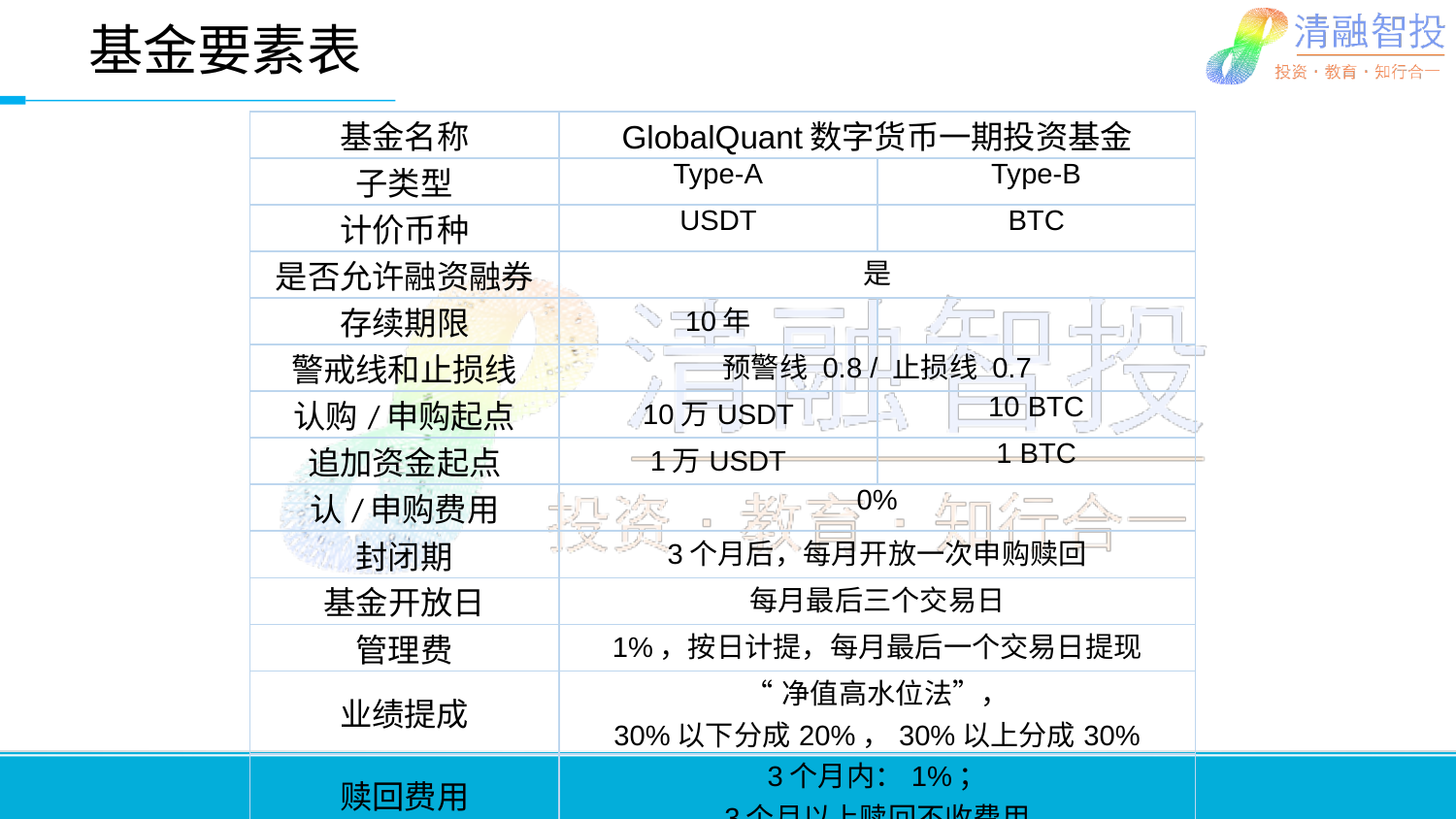

# 基金要素表
| 基金名称 | GlobalQuant数字货币一期投资基金 |  |
| --- | --- | --- |
| 子类型 | Type-A | Type-B |
| 计价币种 | USDT | BTC |
| 是否允许融资融券 | 是 |  |
| 存续期限 | 10年 |  |
| 警戒线和止损线 | 预警线 0.8 / 止损线 0.7 |  |
| 认购/申购起点 | 10万USDT | 10 BTC |
| 追加资金起点 | 1万USDT | 1 BTC |
| 认/申购费用 | 0% |  |
| 封闭期 | 3个月后，每月开放一次申购赎回 |  |
| 基金开放日 | 每月最后三个交易日 |  |
| 管理费 | 1%，按日计提，每月最后一个交易日提现 |  |
| 业绩提成 | “净值高水位法”， 30%以下分成20%，30%以上分成30% |  |
| 赎回费用 | 3个月内：1%； 3个月以上赎回不收费用 |  |